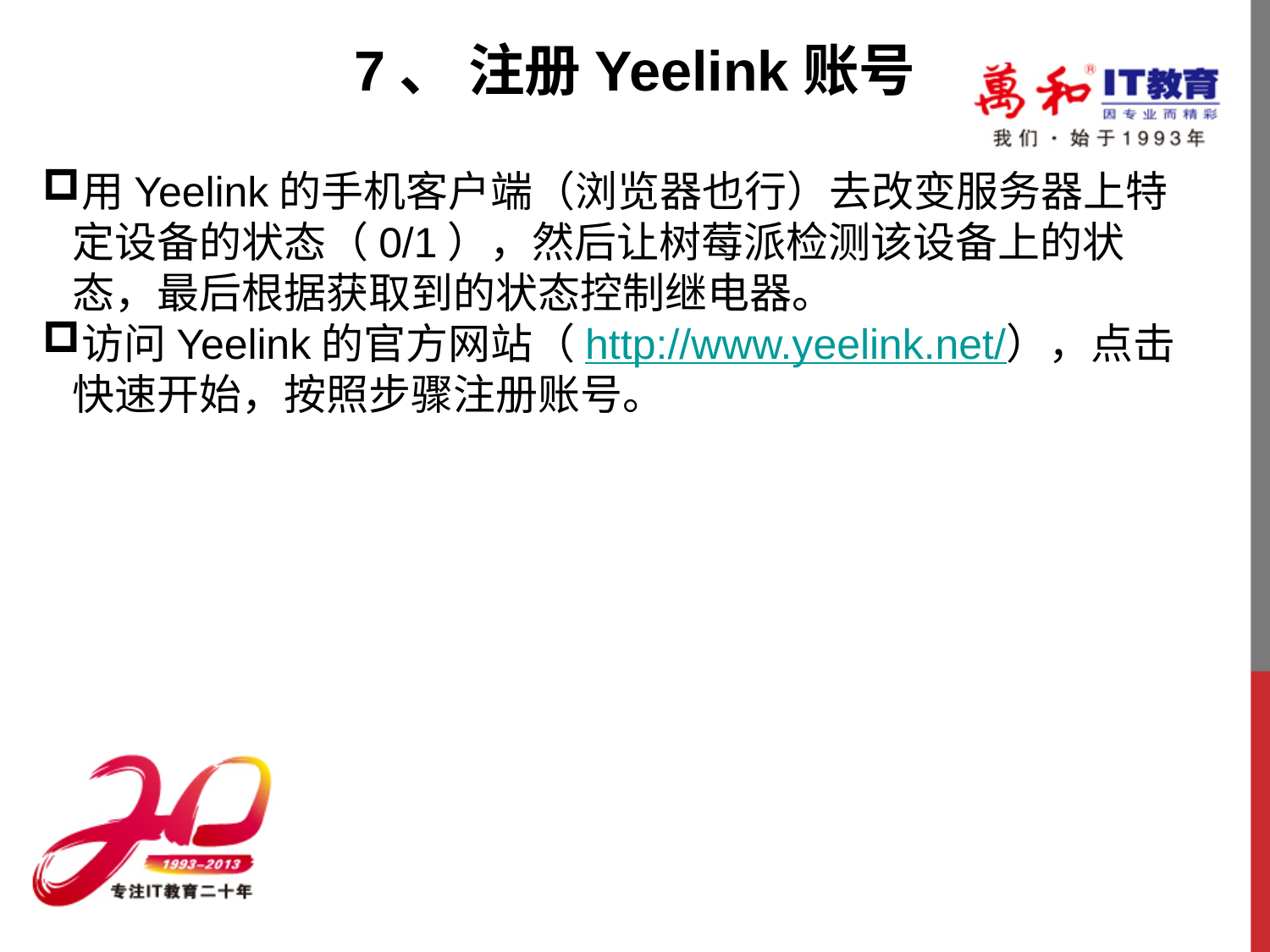

# 7、 注册Yeelink账号
用Yeelink的手机客户端（浏览器也行）去改变服务器上特定设备的状态（0/1），然后让树莓派检测该设备上的状态，最后根据获取到的状态控制继电器。
访问Yeelink的官方网站（http://www.yeelink.net/），点击快速开始，按照步骤注册账号。